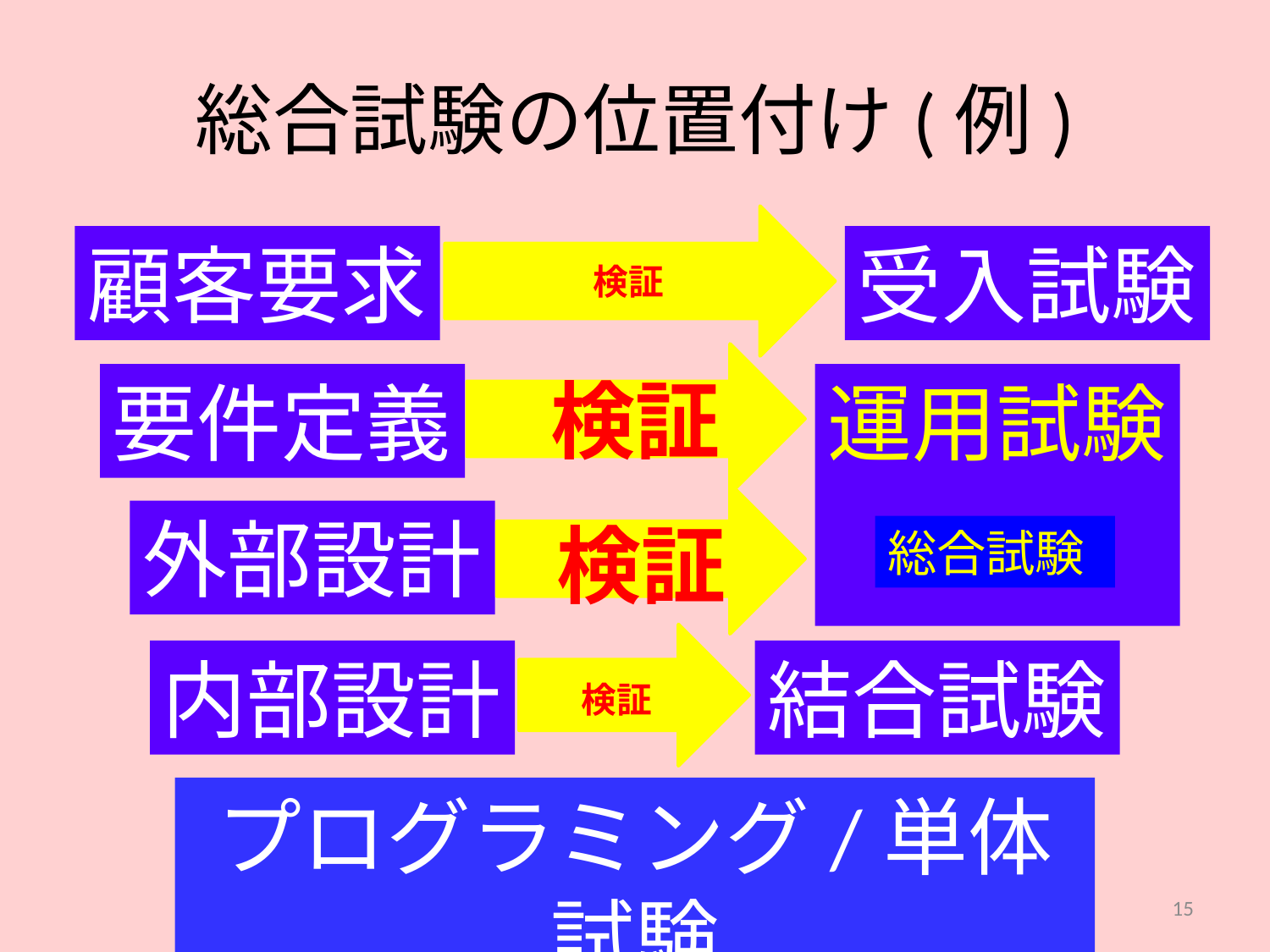

# 総合試験の位置付け(例)

検証
顧客要求
受入試験

検証
要件定義
運用試験

検証
外部設計
総合試験

検証
内部設計
結合試験
プログラミング/単体試験
15